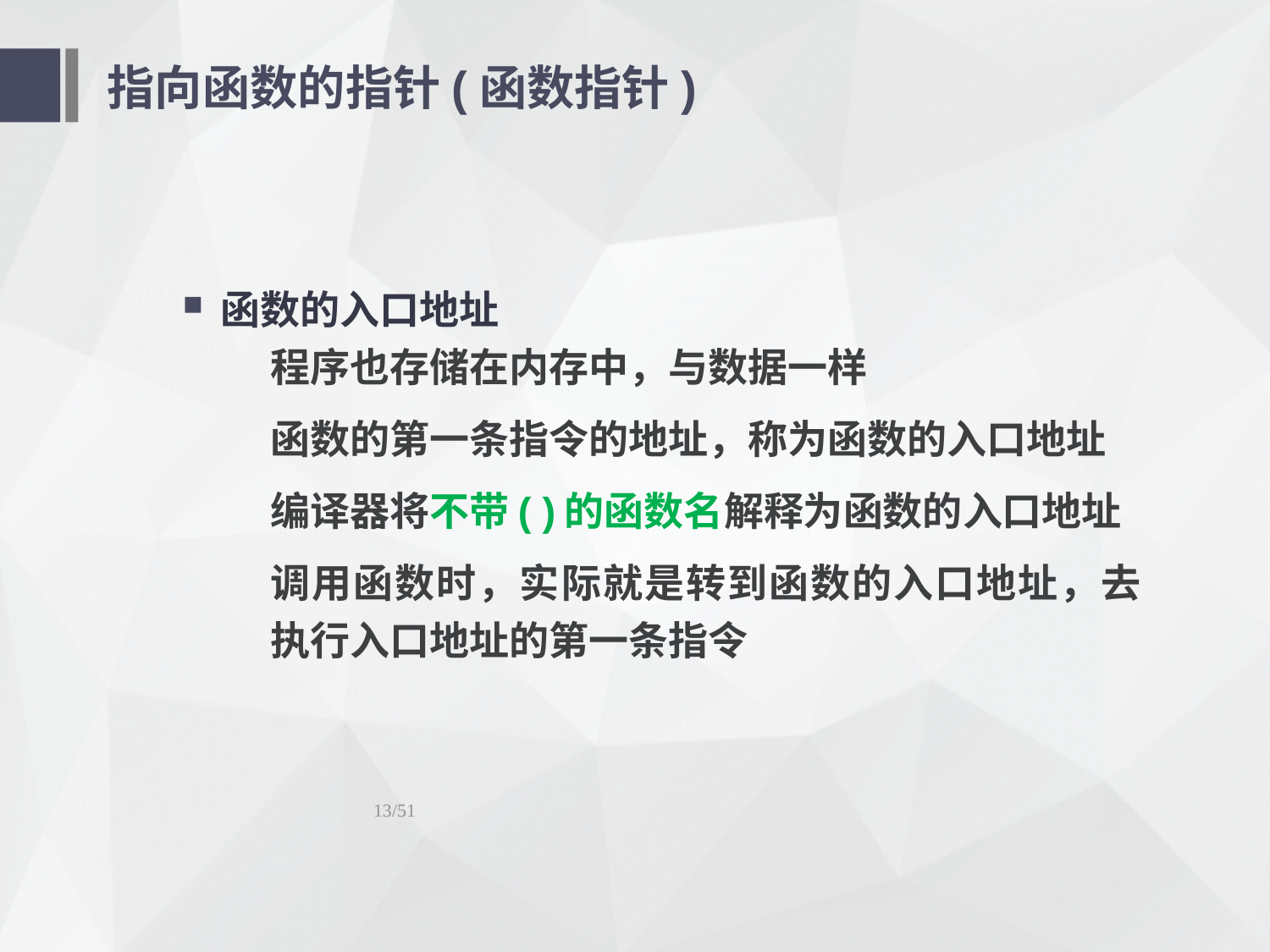

# 指向函数的指针(函数指针)
 函数的入口地址
程序也存储在内存中，与数据一样
函数的第一条指令的地址，称为函数的入口地址
编译器将不带( )的函数名解释为函数的入口地址
调用函数时，实际就是转到函数的入口地址，去执行入口地址的第一条指令
13/51